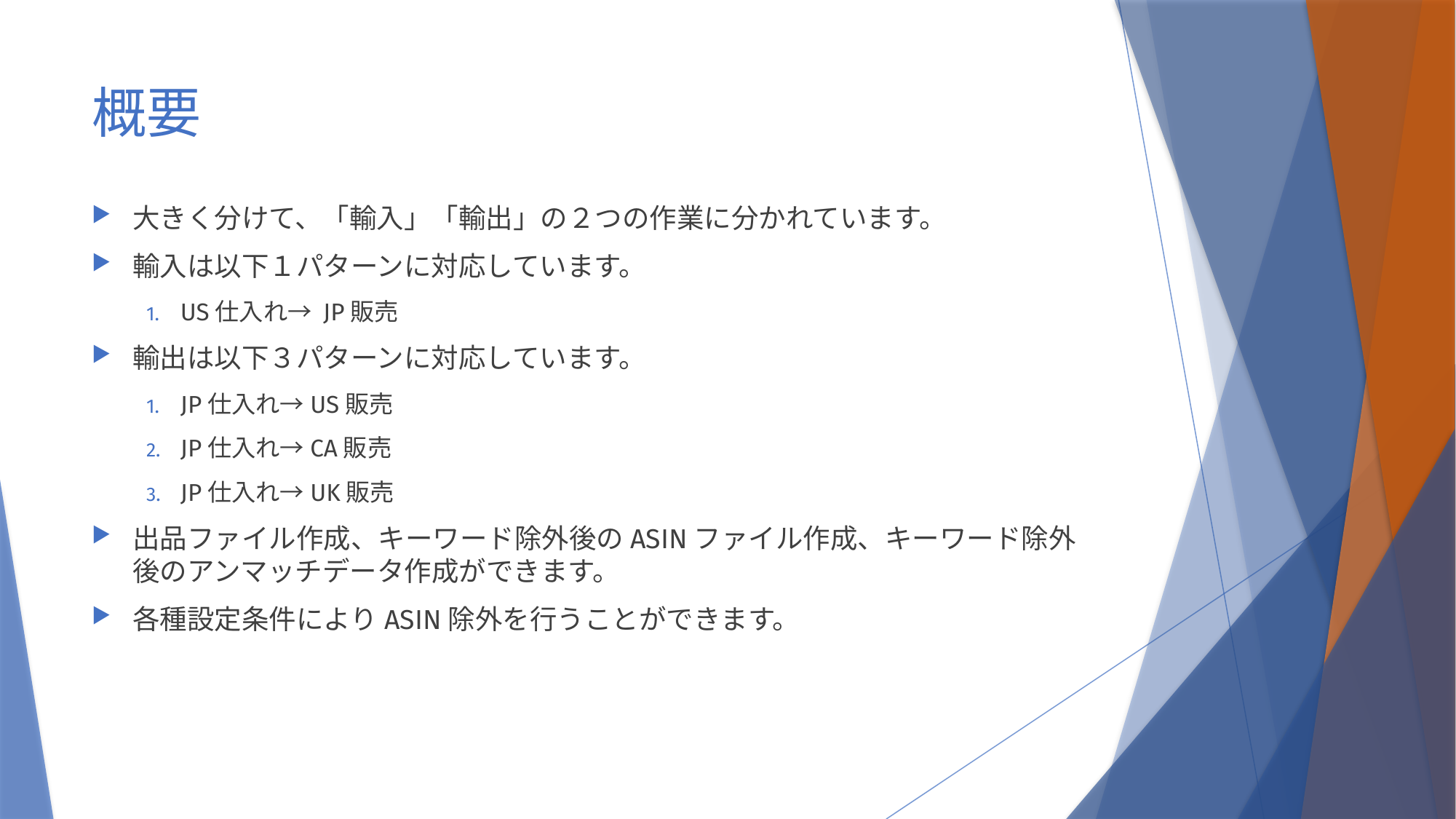

# 概要
大きく分けて、「輸入」「輸出」の２つの作業に分かれています。
輸入は以下１パターンに対応しています。
US仕入れ→ JP販売
輸出は以下３パターンに対応しています。
JP仕入れ→US販売
JP仕入れ→CA販売
JP仕入れ→UK販売
出品ファイル作成、キーワード除外後のASINファイル作成、キーワード除外後のアンマッチデータ作成ができます。
各種設定条件によりASIN除外を行うことができます。